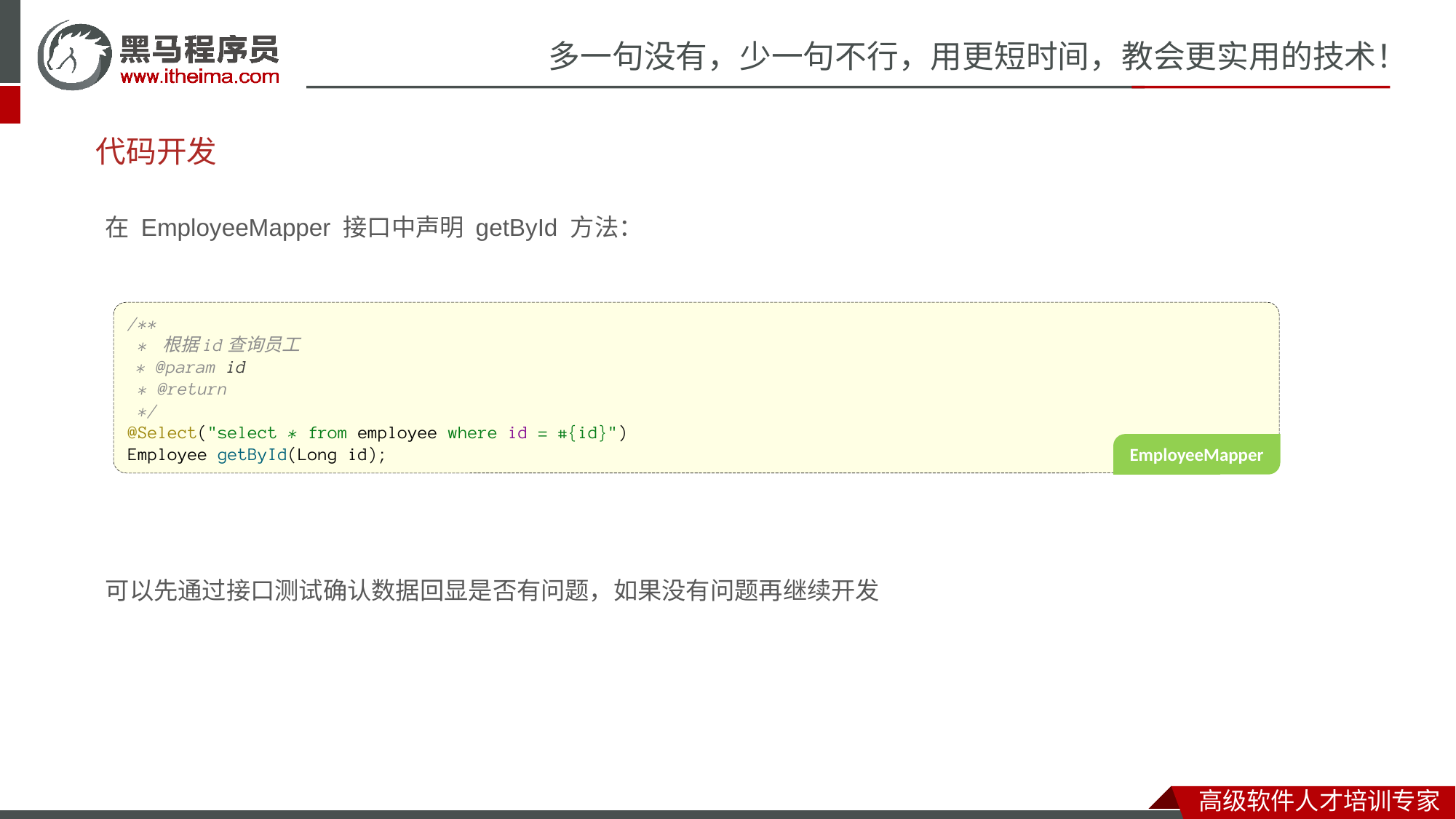

# 代码开发
在 EmployeeMapper 接口中声明 getById 方法：
/**
 * 根据id查询员工
 * @param id
 * @return
 */
@Select("select * from employee where id = #{id}")
Employee getById(Long id);
EmployeeMapper
可以先通过接口测试确认数据回显是否有问题，如果没有问题再继续开发